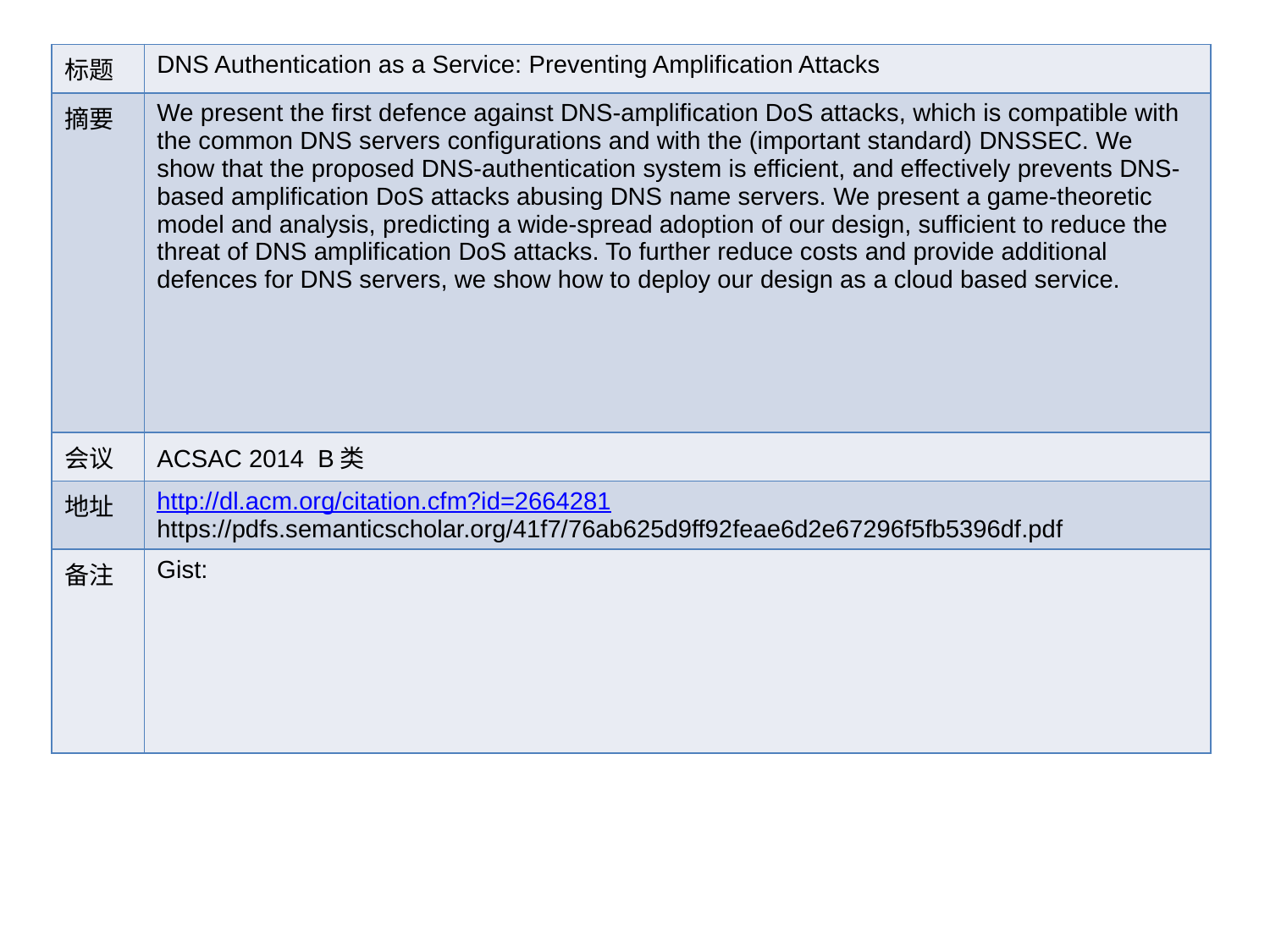

| 标题 | DNS Authentication as a Service: Preventing Amplification Attacks |
| --- | --- |
| 摘要 | We present the first defence against DNS-amplification DoS attacks, which is compatible with the common DNS servers configurations and with the (important standard) DNSSEC. We show that the proposed DNS-authentication system is efficient, and effectively prevents DNS-based amplification DoS attacks abusing DNS name servers. We present a game-theoretic model and analysis, predicting a wide-spread adoption of our design, sufficient to reduce the threat of DNS amplification DoS attacks. To further reduce costs and provide additional defences for DNS servers, we show how to deploy our design as a cloud based service. |
| 会议 | ACSAC 2014 B类 |
| 地址 | http://dl.acm.org/citation.cfm?id=2664281 https://pdfs.semanticscholar.org/41f7/76ab625d9ff92feae6d2e67296f5fb5396df.pdf |
| 备注 | Gist: |